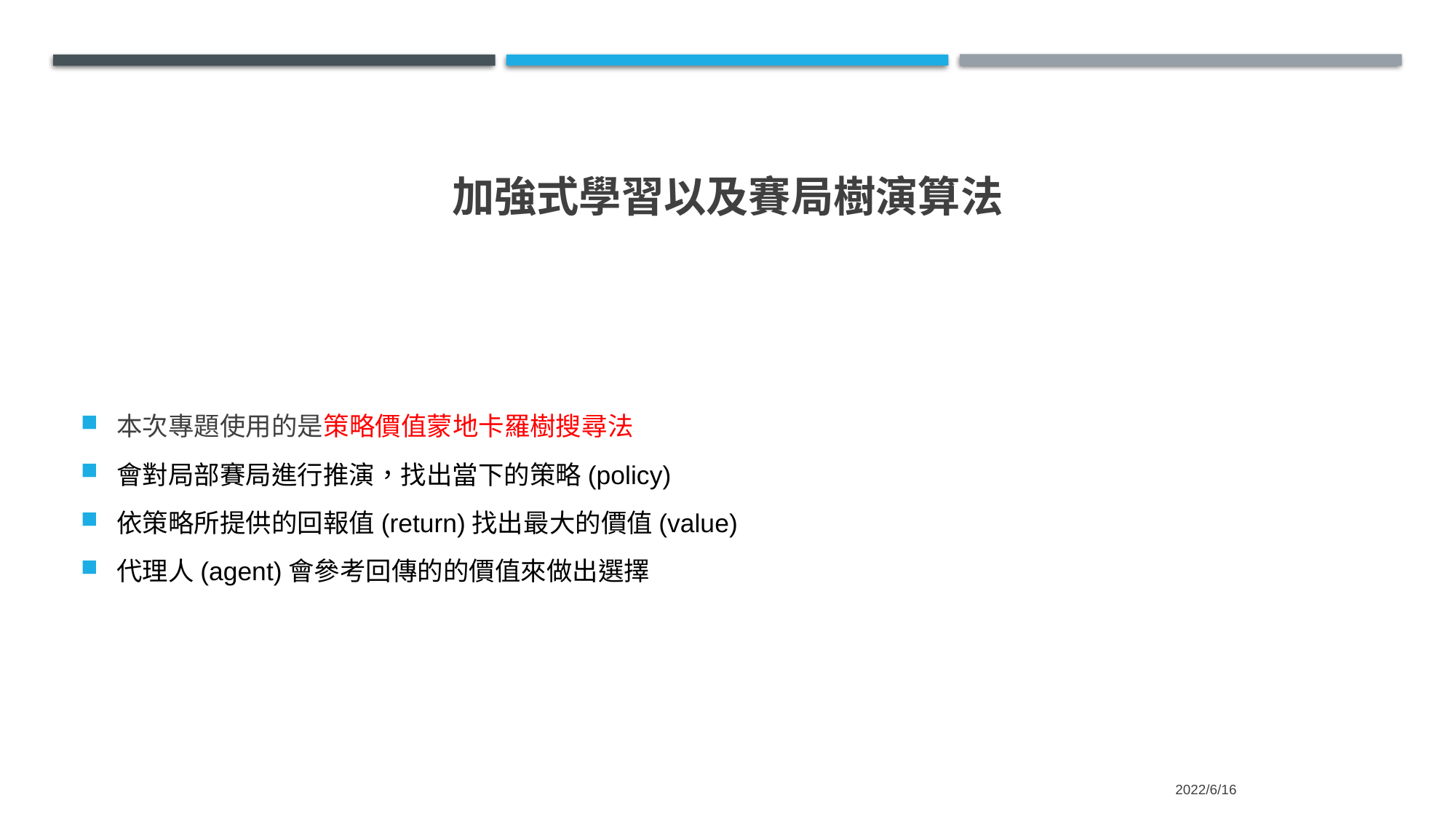

# 加強式學習以及賽局樹演算法
本次專題使用的是策略價值蒙地卡羅樹搜尋法
會對局部賽局進行推演，找出當下的策略(policy)
依策略所提供的回報值(return)找出最大的價值(value)
代理人(agent)會參考回傳的的價值來做出選擇
2022/6/16